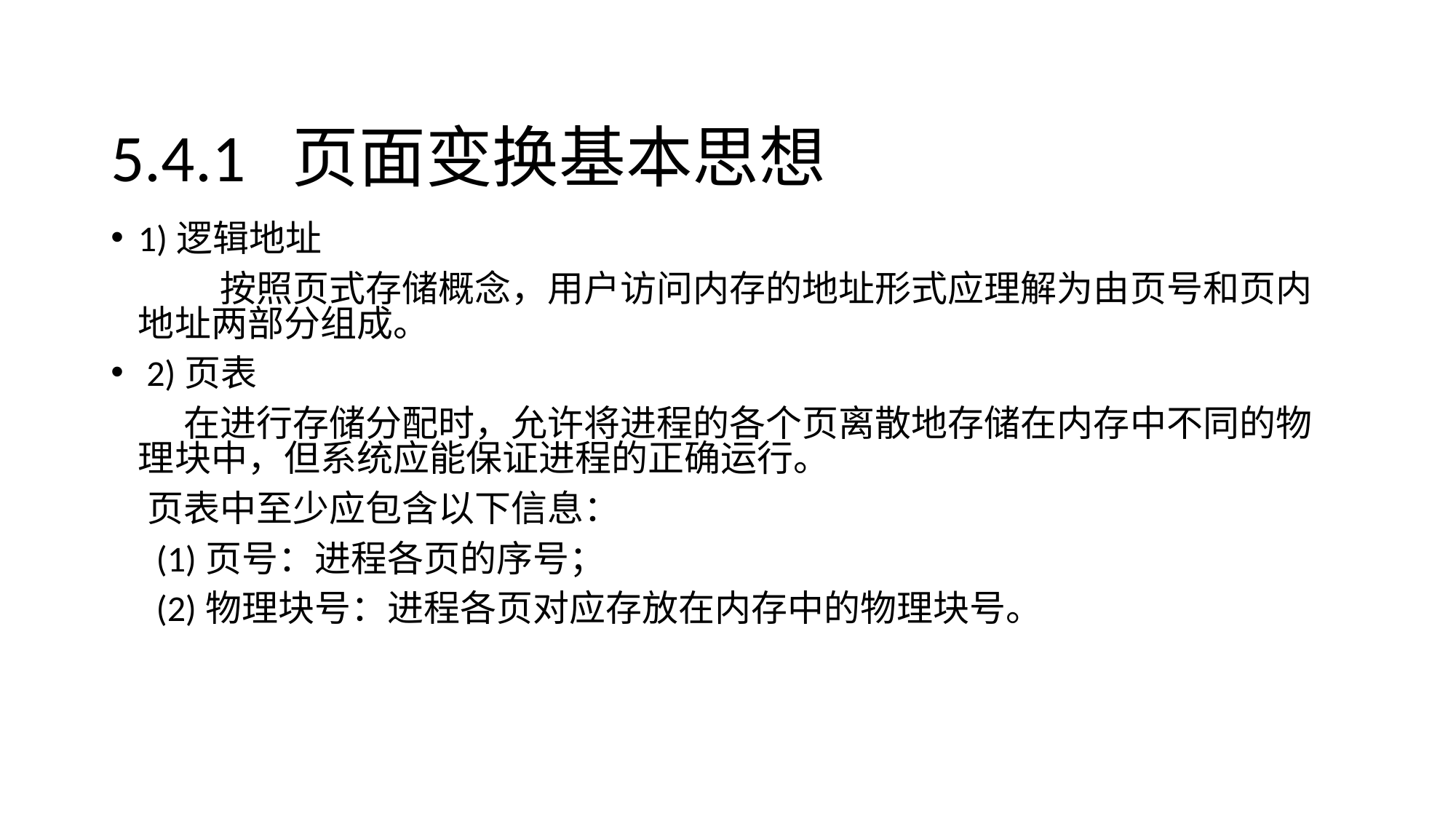

5.4.1  页面变换基本思想
1)逻辑地址
　　　按照页式存储概念，用户访问内存的地址形式应理解为由页号和页内地址两部分组成。
 2)页表
　　在进行存储分配时，允许将进程的各个页离散地存储在内存中不同的物理块中，但系统应能保证进程的正确运行。
　页表中至少应包含以下信息：
　(1)页号：进程各页的序号；
　(2)物理块号：进程各页对应存放在内存中的物理块号。

2